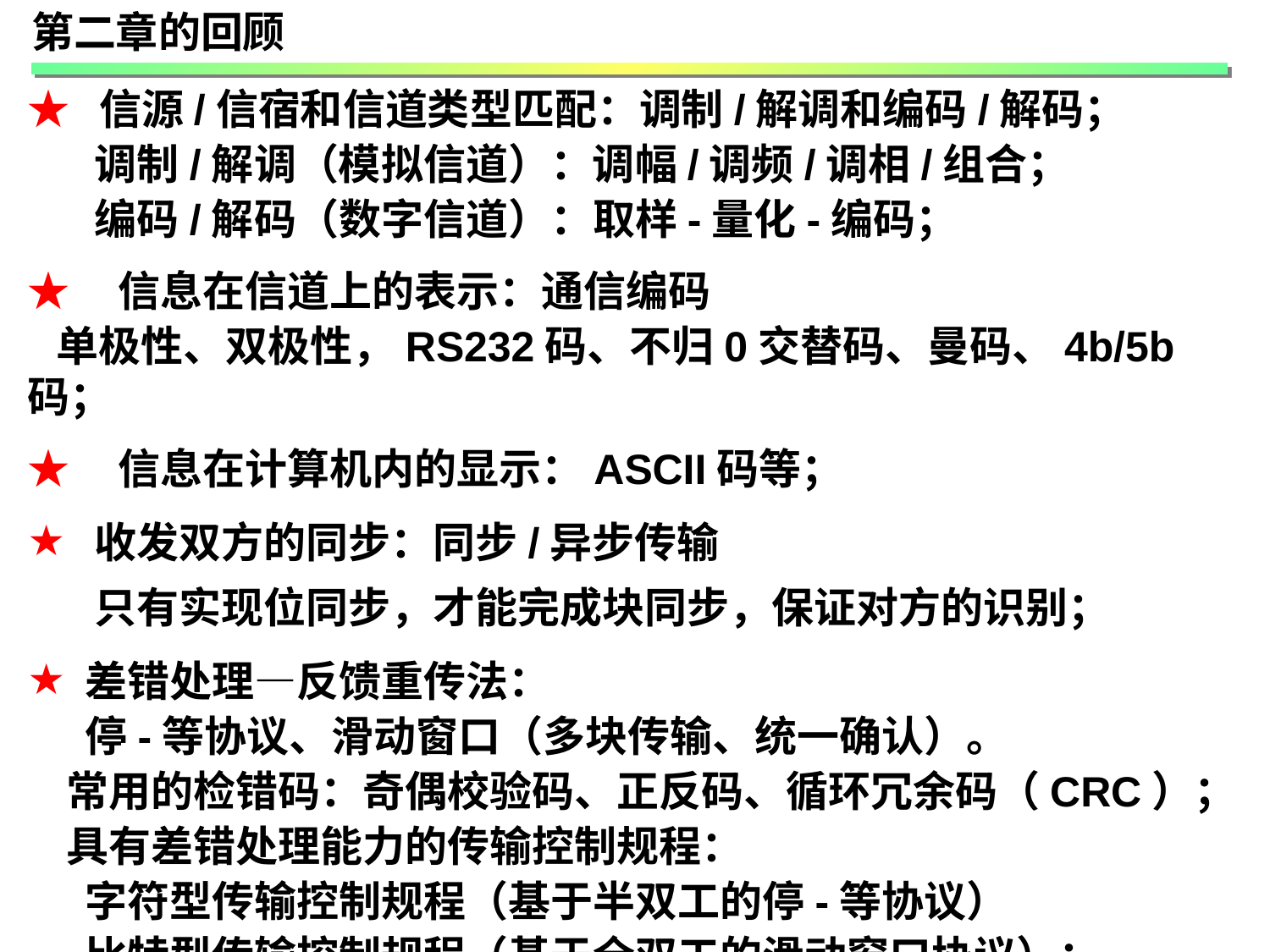

第二章的回顾

★  信源/信宿和信道类型匹配：调制/解调和编码/解码；
      调制/解调（模拟信道）：调幅/调频/调相/组合；
      编码/解码（数字信道）：取样-量化-编码；
★    信息在信道上的表示：通信编码
  单极性、双极性，RS232码、不归0交替码、曼码、4b/5b码；
★    信息在计算机内的显示：ASCII码等；
  收发双方的同步：同步/异步传输
      只有实现位同步，才能完成块同步，保证对方的识别；
 差错处理—反馈重传法：
     停-等协议、滑动窗口（多块传输、统一确认）。
   常用的检错码：奇偶校验码、正反码、循环冗余码（CRC）；
   具有差错处理能力的传输控制规程：
     字符型传输控制规程（基于半双工的停-等协议）
     比特型传输控制规程（基于全双工的滑动窗口协议）；